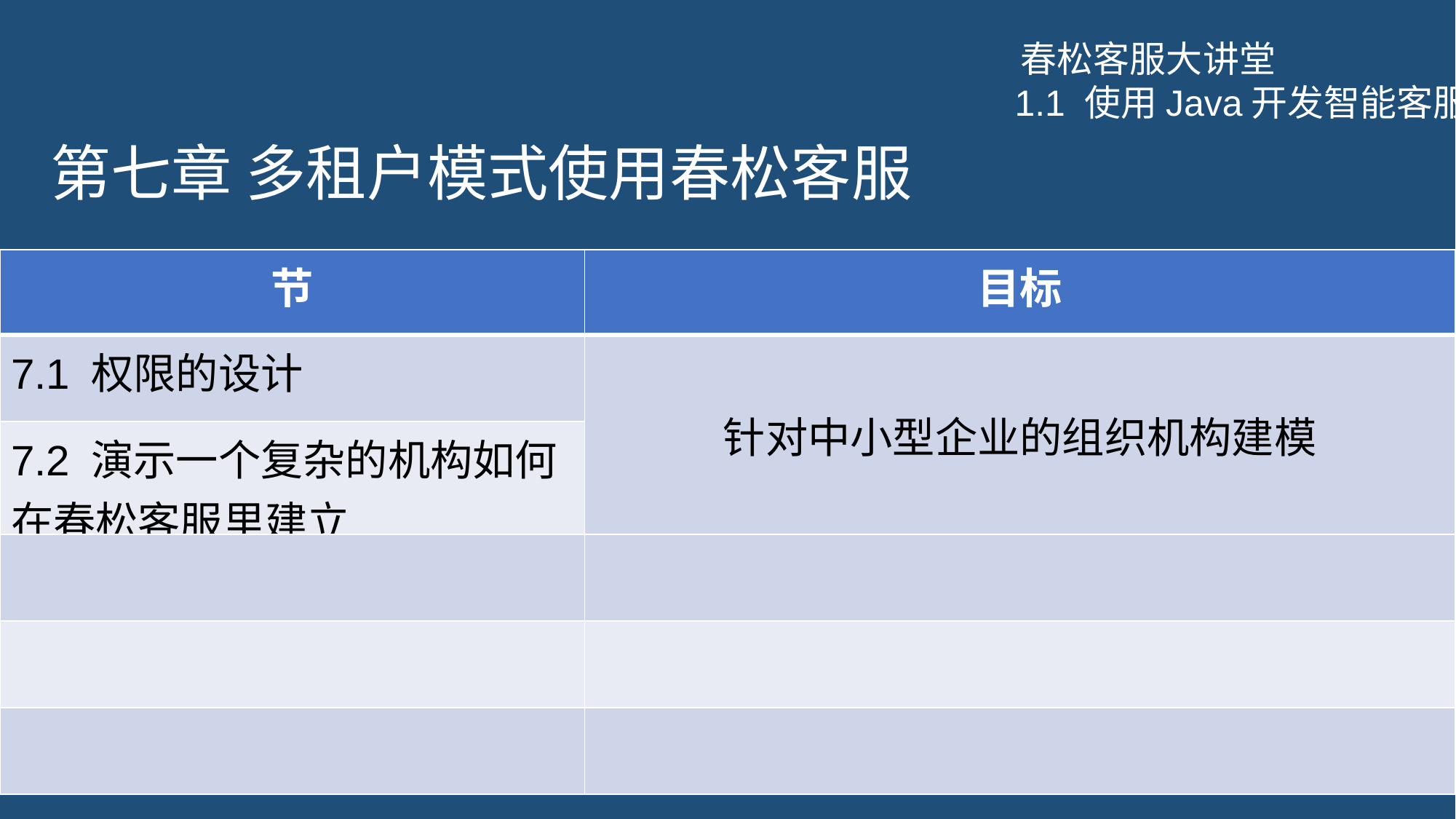

春松客服大讲堂
1.1 使用Java开发智能客服
第七章 多租户模式使用春松客服
| 节 | 目标 |
| --- | --- |
| 7.1 权限的设计 | 针对中小型企业的组织机构建模 |
| 7.2 演示一个复杂的机构如何在春松客服里建立 |  |
|  |  |
|  |  |
|  |  |